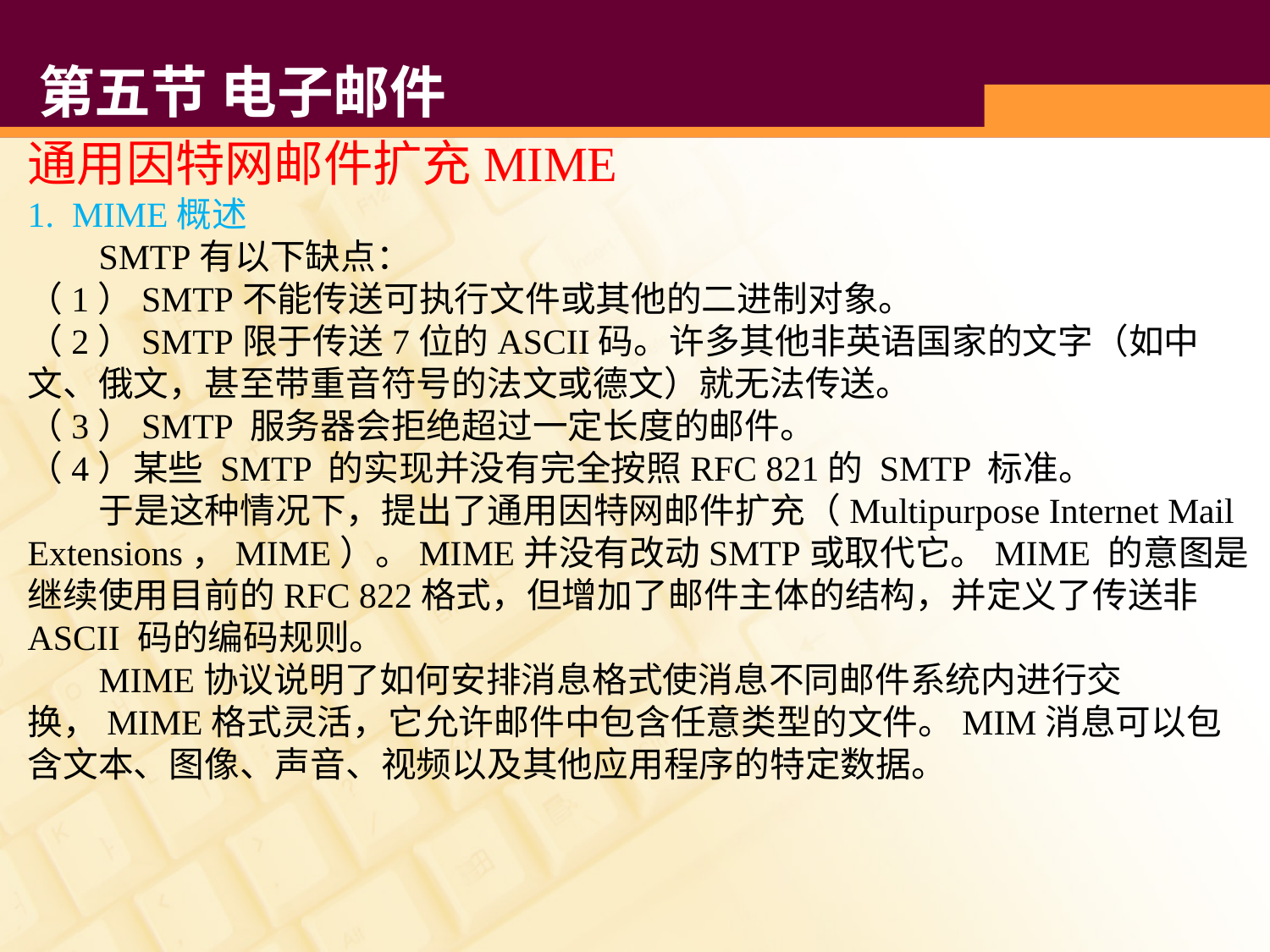

# 第五节 电子邮件
通用因特网邮件扩充MIME
1.  MIME概述
        SMTP有以下缺点：
（1）SMTP不能传送可执行文件或其他的二进制对象。
（2）SMTP限于传送7位的ASCII码。许多其他非英语国家的文字（如中文、俄文，甚至带重音符号的法文或德文）就无法传送。
（3）SMTP 服务器会拒绝超过一定长度的邮件。
（4）某些 SMTP 的实现并没有完全按照RFC 821的 SMTP 标准。
        于是这种情况下，提出了通用因特网邮件扩充（Multipurpose Internet Mail Extensions，MIME）。MIME并没有改动SMTP或取代它。MIME 的意图是继续使用目前的RFC 822格式，但增加了邮件主体的结构，并定义了传送非 ASCII 码的编码规则。
        MIME协议说明了如何安排消息格式使消息不同邮件系统内进行交换，MIME格式灵活，它允许邮件中包含任意类型的文件。MIM消息可以包含文本、图像、声音、视频以及其他应用程序的特定数据。